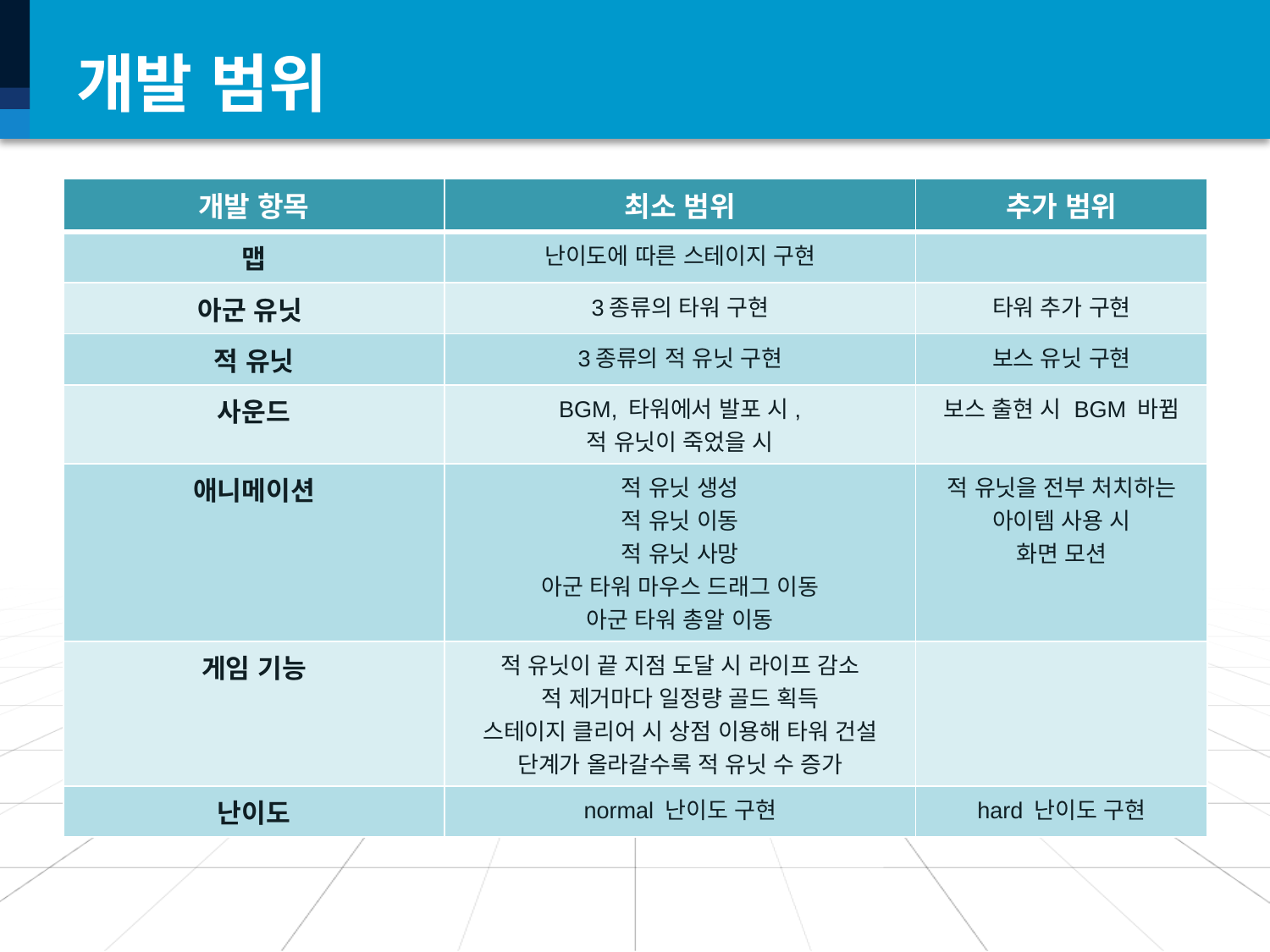

# 개발 범위
| 개발 항목 | 최소 범위 | 추가 범위 |
| --- | --- | --- |
| 맵 | 난이도에 따른 스테이지 구현 |  |
| 아군 유닛 | 3종류의 타워 구현 | 타워 추가 구현 |
| 적 유닛 | 3종류의 적 유닛 구현 | 보스 유닛 구현 |
| 사운드 | BGM, 타워에서 발포 시, 적 유닛이 죽었을 시 | 보스 출현 시 BGM 바뀜 |
| 애니메이션 | 적 유닛 생성 적 유닛 이동 적 유닛 사망 아군 타워 마우스 드래그 이동 아군 타워 총알 이동 | 적 유닛을 전부 처치하는 아이템 사용 시 화면 모션 |
| 게임 기능 | 적 유닛이 끝 지점 도달 시 라이프 감소 적 제거마다 일정량 골드 획득 스테이지 클리어 시 상점 이용해 타워 건설 단계가 올라갈수록 적 유닛 수 증가 |  |
| 난이도 | normal 난이도 구현 | hard 난이도 구현 |